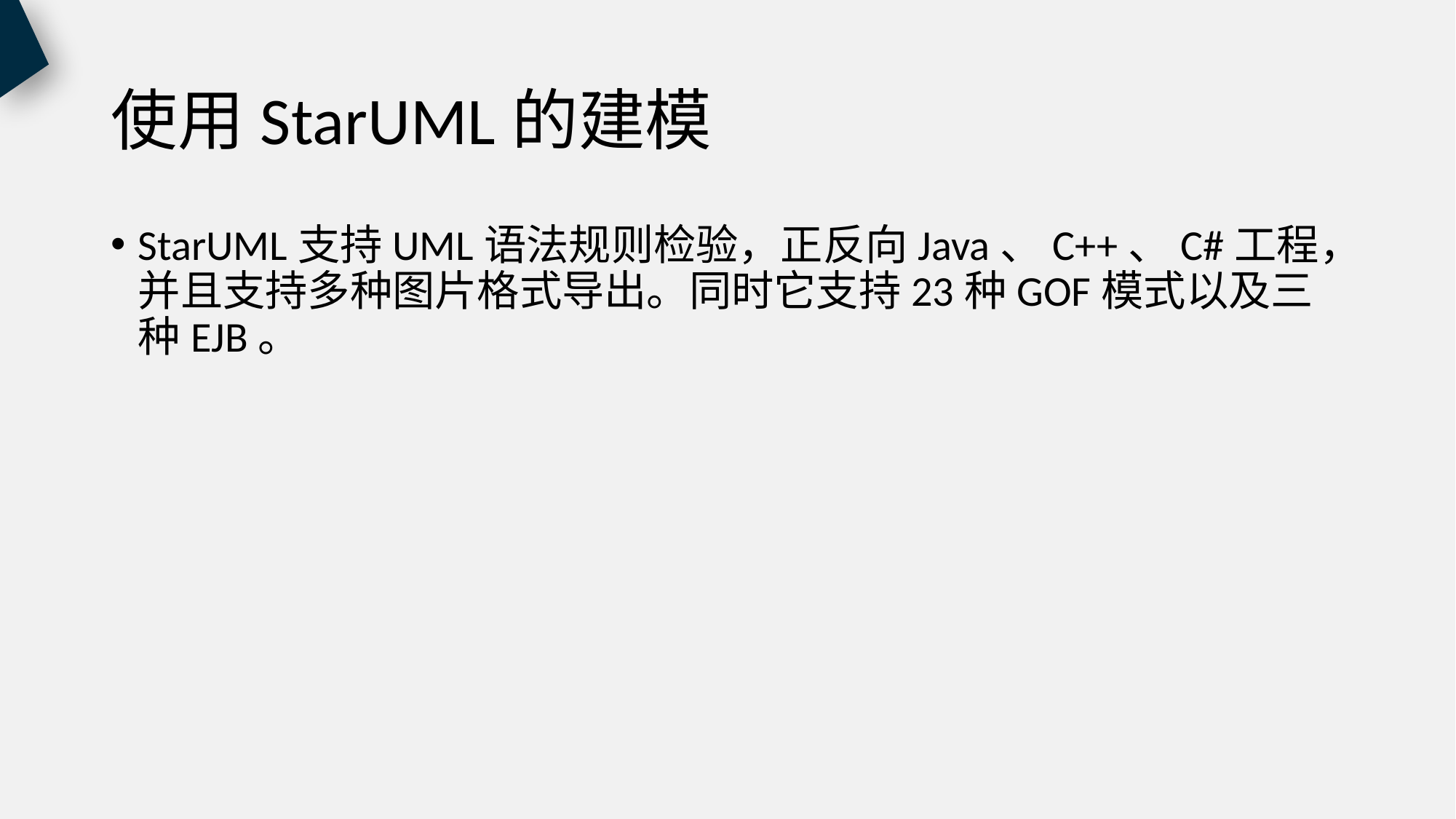

# 使用StarUML的建模
StarUML支持UML语法规则检验，正反向Java、C++、C#工程，并且支持多种图片格式导出。同时它支持23种GOF模式以及三种EJB。